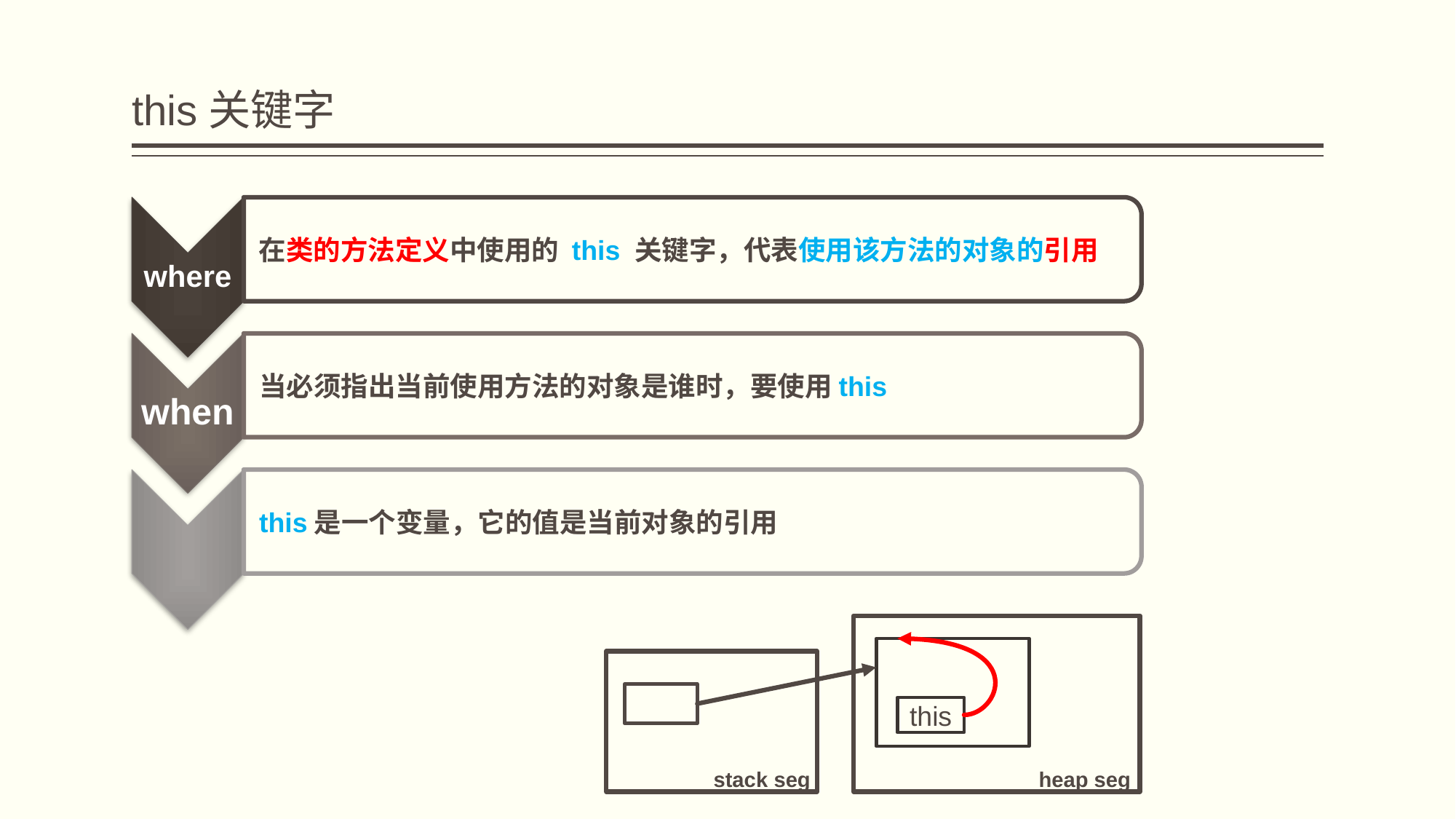

# this关键字
where
在类的方法定义中使用的 this 关键字，代表使用该方法的对象的引用
when
当必须指出当前使用方法的对象是谁时，要使用this

this是一个变量，它的值是当前对象的引用

heap seg

stack seg

this